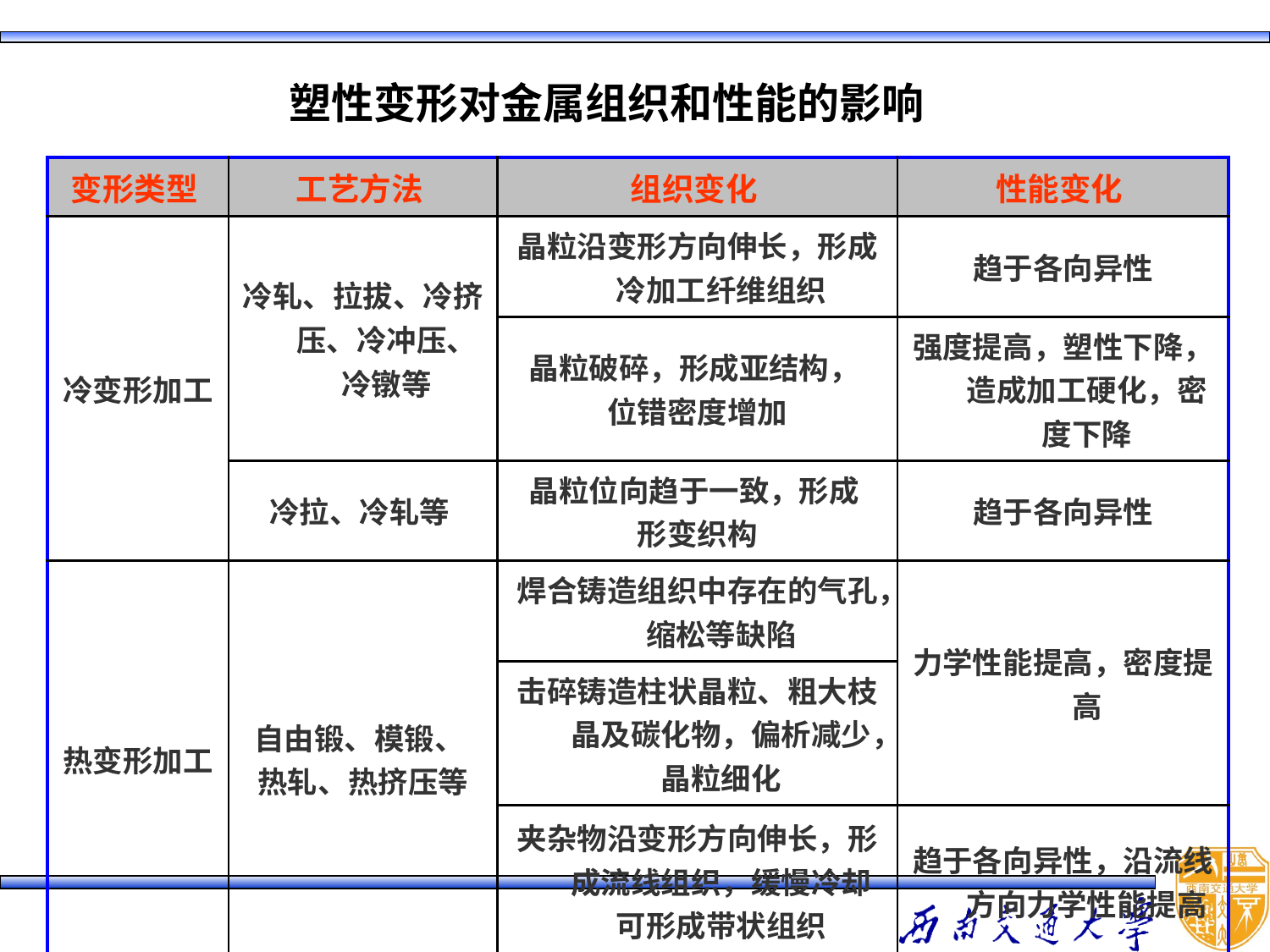

塑性变形对金属组织和性能的影响
| 变形类型 | 工艺方法 | 组织变化 | 性能变化 |
| --- | --- | --- | --- |
| 冷变形加工 | 冷轧、拉拔、冷挤压、冷冲压、冷镦等 | 晶粒沿变形方向伸长，形成冷加工纤维组织 | 趋于各向异性 |
|  |  | 晶粒破碎，形成亚结构， 位错密度增加 | 强度提高，塑性下降，造成加工硬化，密度下降 |
|  | 冷拉、冷轧等 | 晶粒位向趋于一致，形成 形变织构 | 趋于各向异性 |
| 热变形加工 | 自由锻、模锻、 热轧、热挤压等 | 焊合铸造组织中存在的气孔，缩松等缺陷 | 力学性能提高，密度提高 |
|  |  | 击碎铸造柱状晶粒、粗大枝晶及碳化物，偏析减少，晶粒细化 |  |
|  |  | 夹杂物沿变形方向伸长，形成流线组织，缓慢冷却可形成带状组织 | 趋于各向异性，沿流线方向力学性能提高 |